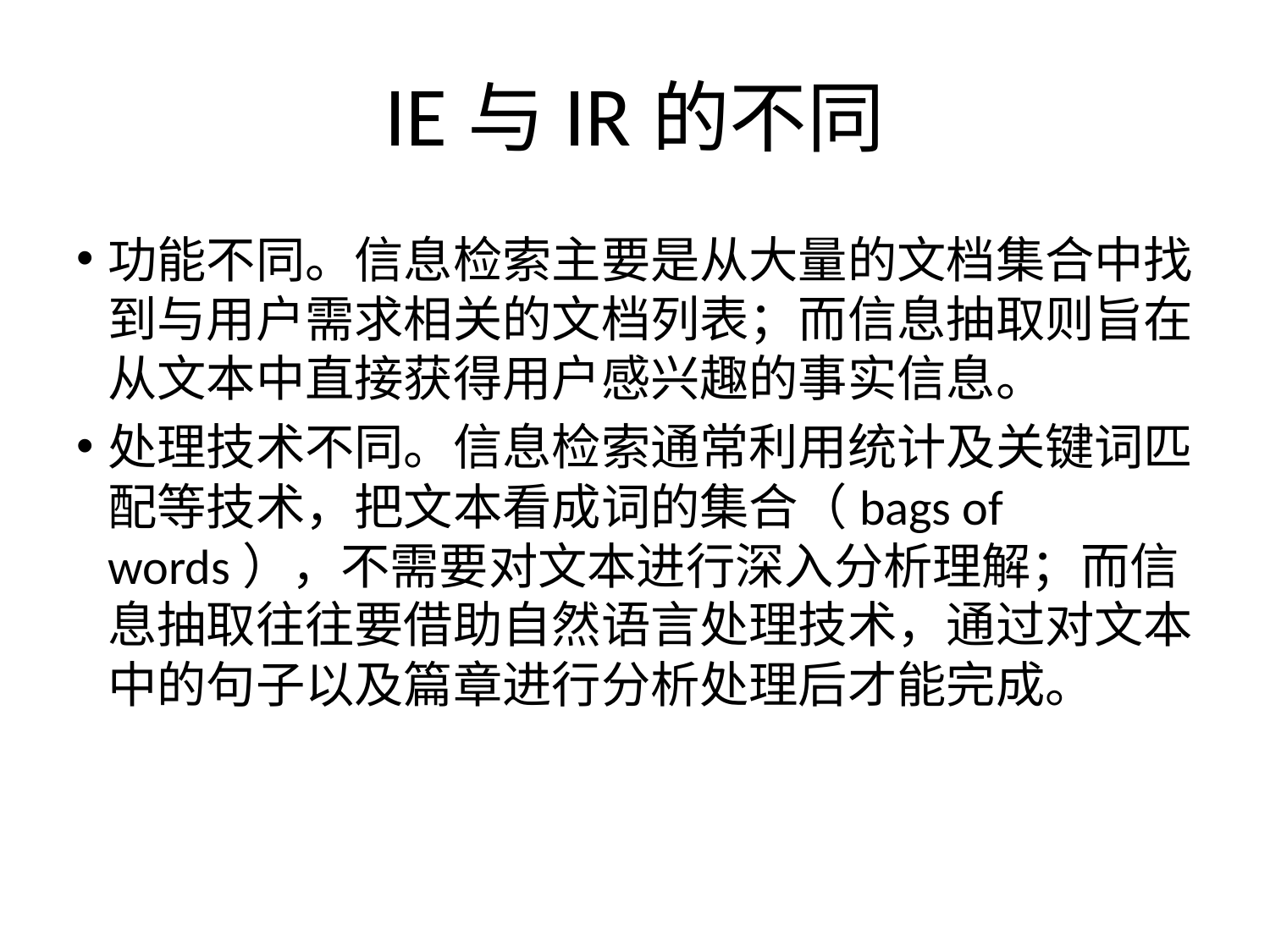

# IE与IR的不同
功能不同。信息检索主要是从大量的文档集合中找到与用户需求相关的文档列表；而信息抽取则旨在从文本中直接获得用户感兴趣的事实信息。
处理技术不同。信息检索通常利用统计及关键词匹配等技术，把文本看成词的集合（bags of words），不需要对文本进行深入分析理解；而信息抽取往往要借助自然语言处理技术，通过对文本中的句子以及篇章进行分析处理后才能完成。